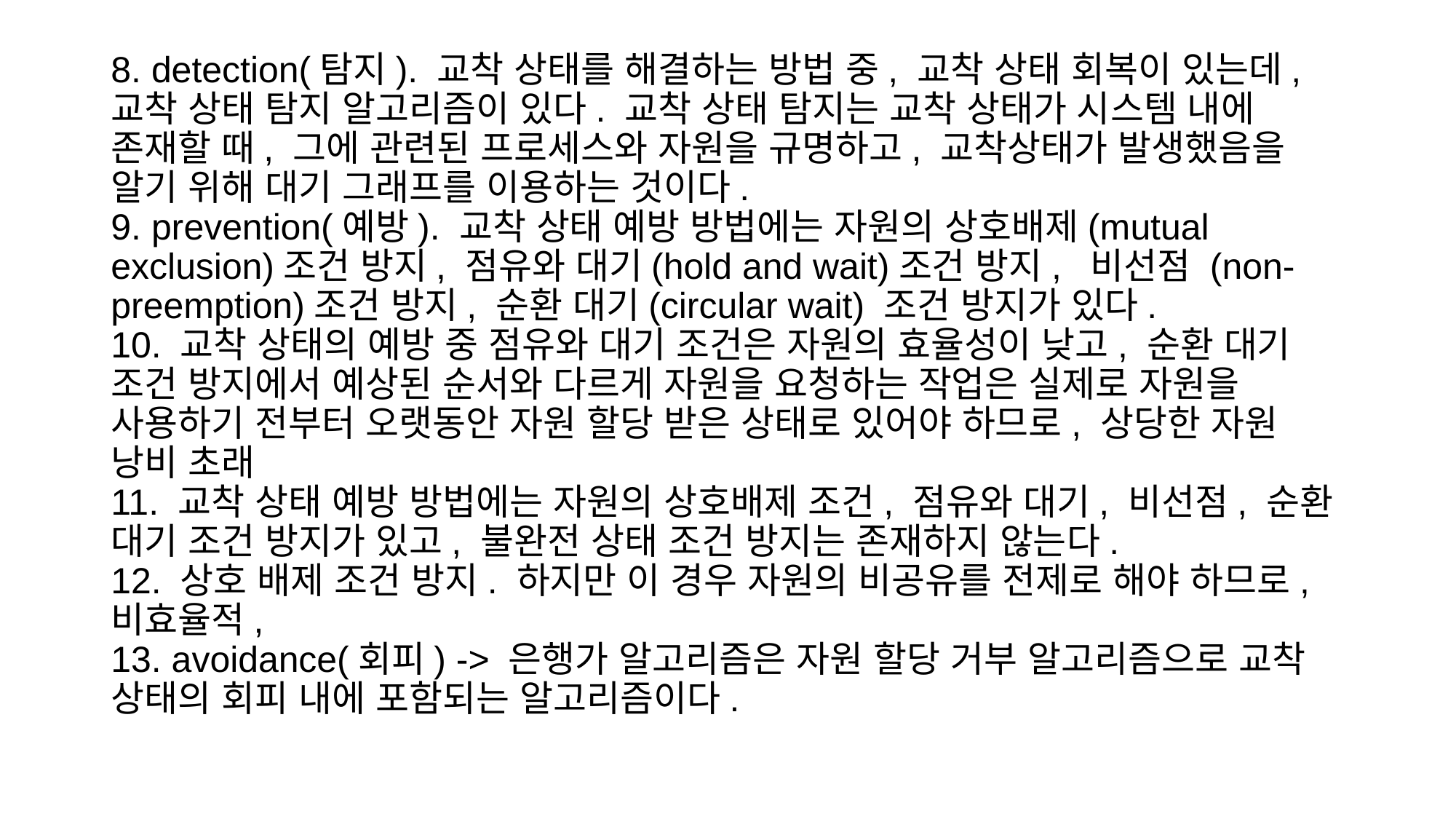

# 8. detection(탐지). 교착 상태를 해결하는 방법 중, 교착 상태 회복이 있는데, 교착 상태 탐지 알고리즘이 있다. 교착 상태 탐지는 교착 상태가 시스템 내에 존재할 때, 그에 관련된 프로세스와 자원을 규명하고, 교착상태가 발생했음을 알기 위해 대기 그래프를 이용하는 것이다. 9. prevention(예방). 교착 상태 예방 방법에는 자원의 상호배제(mutual exclusion)조건 방지, 점유와 대기(hold and wait)조건 방지,  비선점 (non-preemption)조건 방지, 순환 대기(circular wait) 조건 방지가 있다. 10. 교착 상태의 예방 중 점유와 대기 조건은 자원의 효율성이 낮고, 순환 대기 조건 방지에서 예상된 순서와 다르게 자원을 요청하는 작업은 실제로 자원을 사용하기 전부터 오랫동안 자원 할당 받은 상태로 있어야 하므로, 상당한 자원 낭비 초래 11. 교착 상태 예방 방법에는 자원의 상호배제 조건, 점유와 대기, 비선점, 순환 대기 조건 방지가 있고, 불완전 상태 조건 방지는 존재하지 않는다. 12. 상호 배제 조건 방지. 하지만 이 경우 자원의 비공유를 전제로 해야 하므로, 비효율적, 13. avoidance(회피) -> 은행가 알고리즘은 자원 할당 거부 알고리즘으로 교착 상태의 회피 내에 포함되는 알고리즘이다.